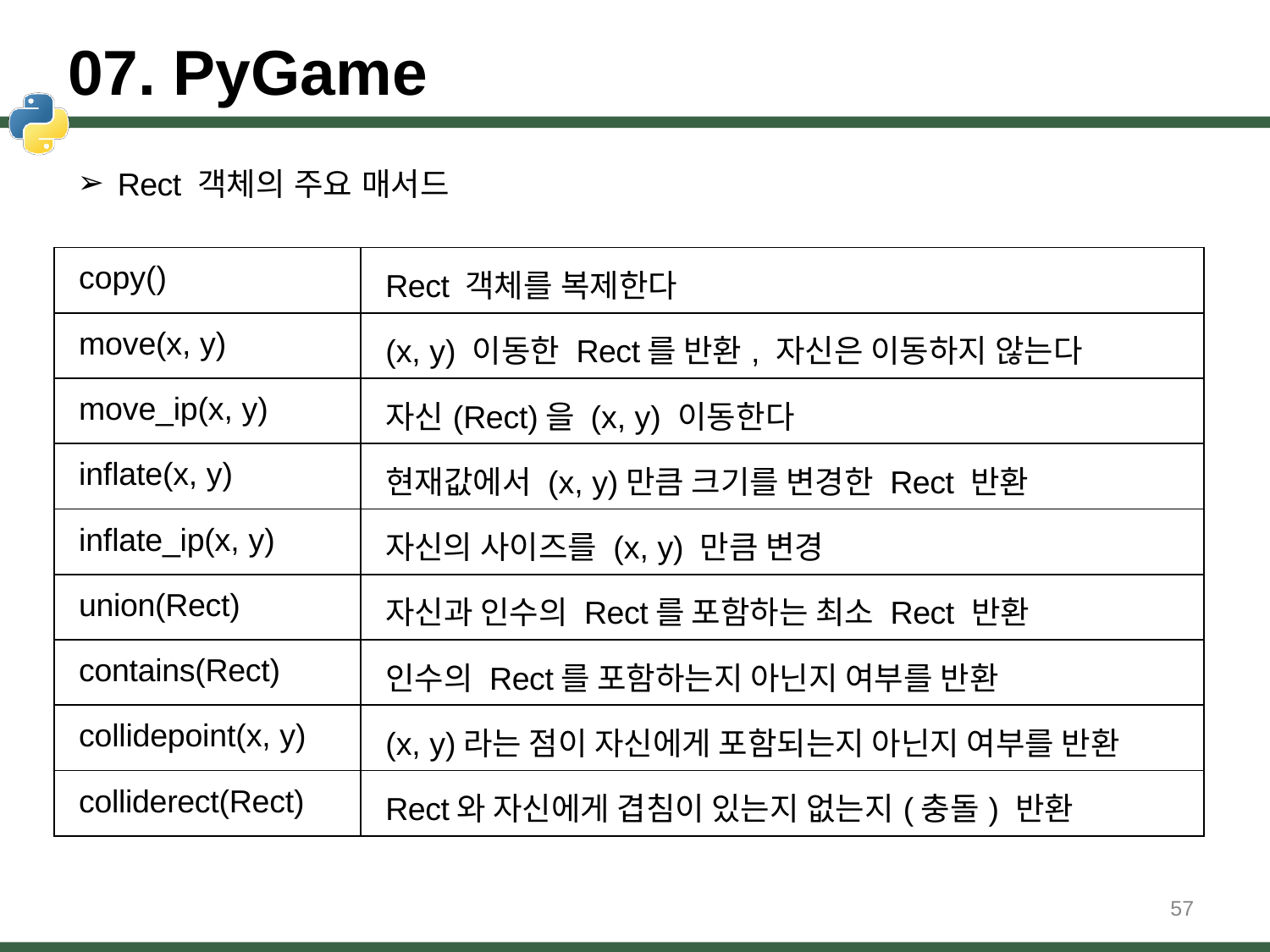

# 07. PyGame

Rect 객체의 주요 매서드
| copy() | Rect 객체를 복제한다 |
| --- | --- |
| move(x, y) | (x, y) 이동한 Rect를 반환, 자신은 이동하지 않는다 |
| move\_ip(x, y) | 자신(Rect)을 (x, y) 이동한다 |
| inflate(x, y) | 현재값에서 (x, y)만큼 크기를 변경한 Rect 반환 |
| inflate\_ip(x, y) | 자신의 사이즈를 (x, y) 만큼 변경 |
| union(Rect) | 자신과 인수의 Rect를 포함하는 최소 Rect 반환 |
| contains(Rect) | 인수의 Rect를 포함하는지 아닌지 여부를 반환 |
| collidepoint(x, y) | (x, y)라는 점이 자신에게 포함되는지 아닌지 여부를 반환 |
| colliderect(Rect) | Rect와 자신에게 겹침이 있는지 없는지(충돌) 반환 |
57